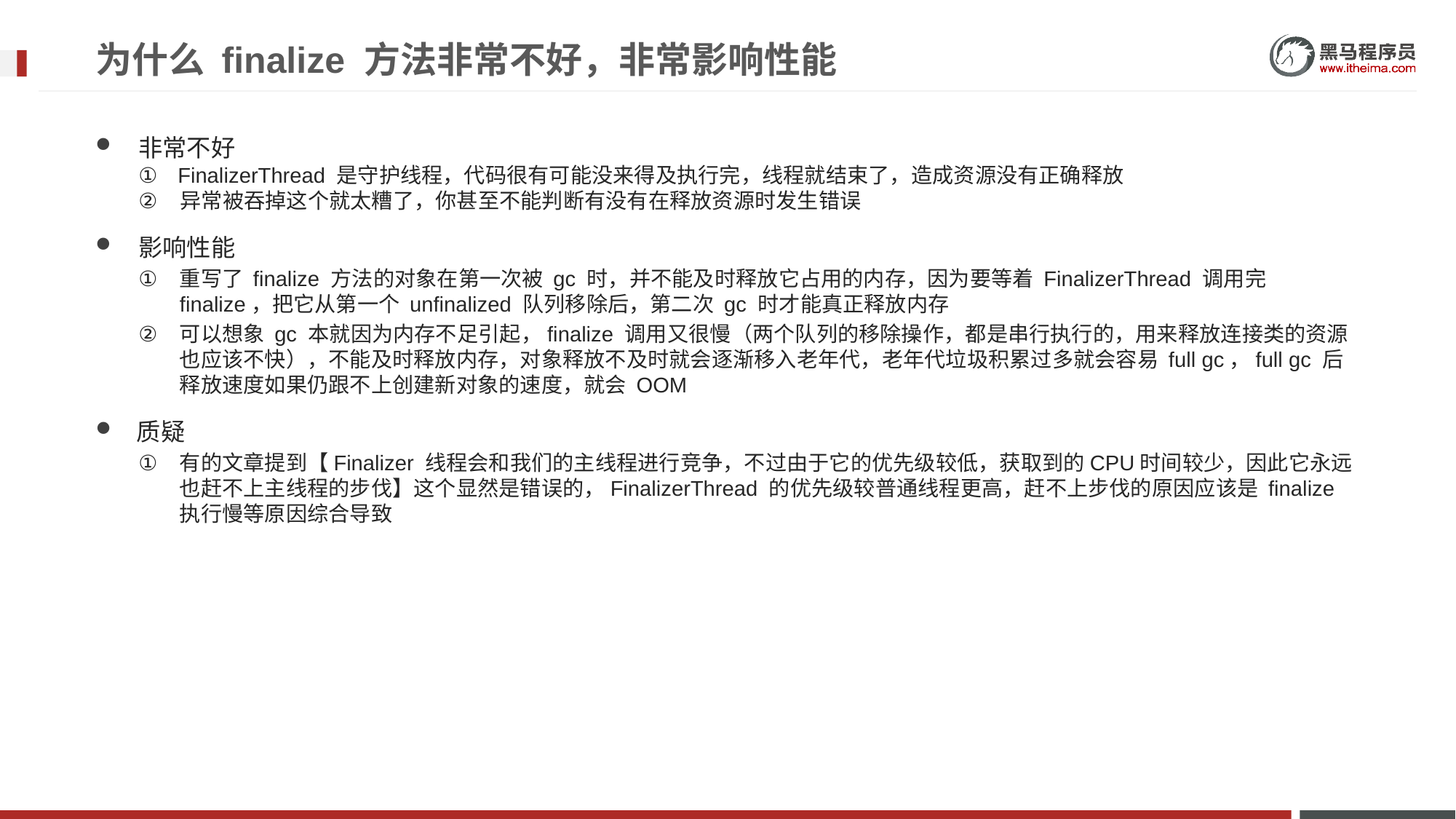

# 为什么 finalize 方法非常不好，非常影响性能
非常不好
  FinalizerThread 是守护线程，代码很有可能没来得及执行完，线程就结束了，造成资源没有正确释放
  异常被吞掉这个就太糟了，你甚至不能判断有没有在释放资源时发生错误
影响性能
重写了 finalize 方法的对象在第一次被 gc 时，并不能及时释放它占用的内存，因为要等着 FinalizerThread 调用完 finalize，把它从第一个 unfinalized 队列移除后，第二次 gc 时才能真正释放内存
可以想象 gc 本就因为内存不足引起，finalize 调用又很慢（两个队列的移除操作，都是串行执行的，用来释放连接类的资源也应该不快），不能及时释放内存，对象释放不及时就会逐渐移入老年代，老年代垃圾积累过多就会容易 full gc，full gc 后释放速度如果仍跟不上创建新对象的速度，就会 OOM
质疑
有的文章提到【Finalizer 线程会和我们的主线程进行竞争，不过由于它的优先级较低，获取到的CPU时间较少，因此它永远也赶不上主线程的步伐】这个显然是错误的，FinalizerThread 的优先级较普通线程更高，赶不上步伐的原因应该是 finalize 执行慢等原因综合导致